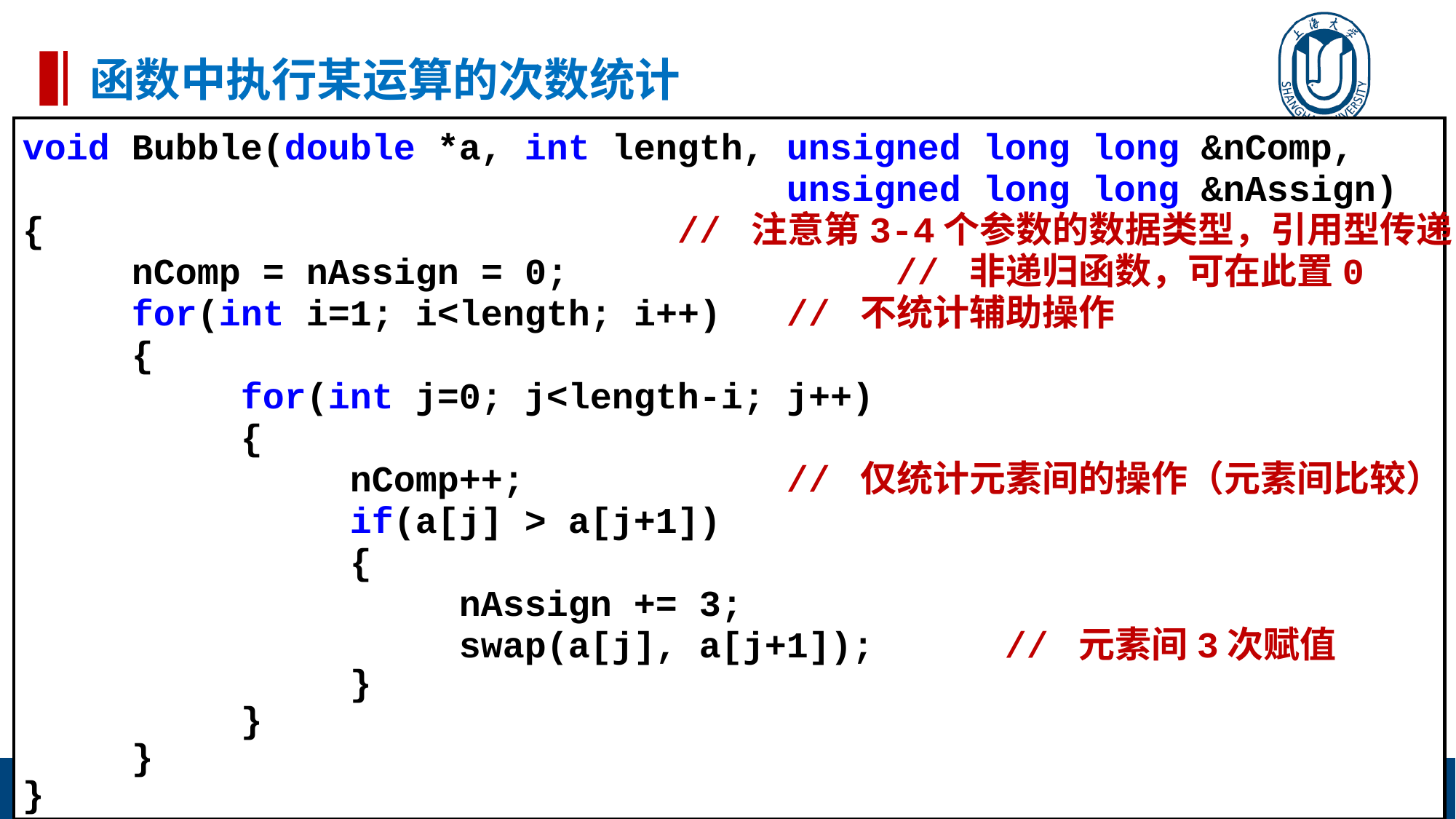

# 函数中执行某运算的次数统计
void Bubble(double *a, int length, unsigned long long &nComp,
							unsigned long long &nAssign)
{						// 注意第3-4个参数的数据类型，引用型传递
	nComp = nAssign = 0;			// 非递归函数，可在此置0
	for(int i=1; i<length; i++) 	// 不统计辅助操作
	{
		for(int j=0; j<length-i; j++)
		{
			nComp++; 			// 仅统计元素间的操作（元素间比较）
			if(a[j] > a[j+1])
 			{
				nAssign += 3;
				swap(a[j], a[j+1]);		// 元素间3次赋值
			}
		}
	}
}

8